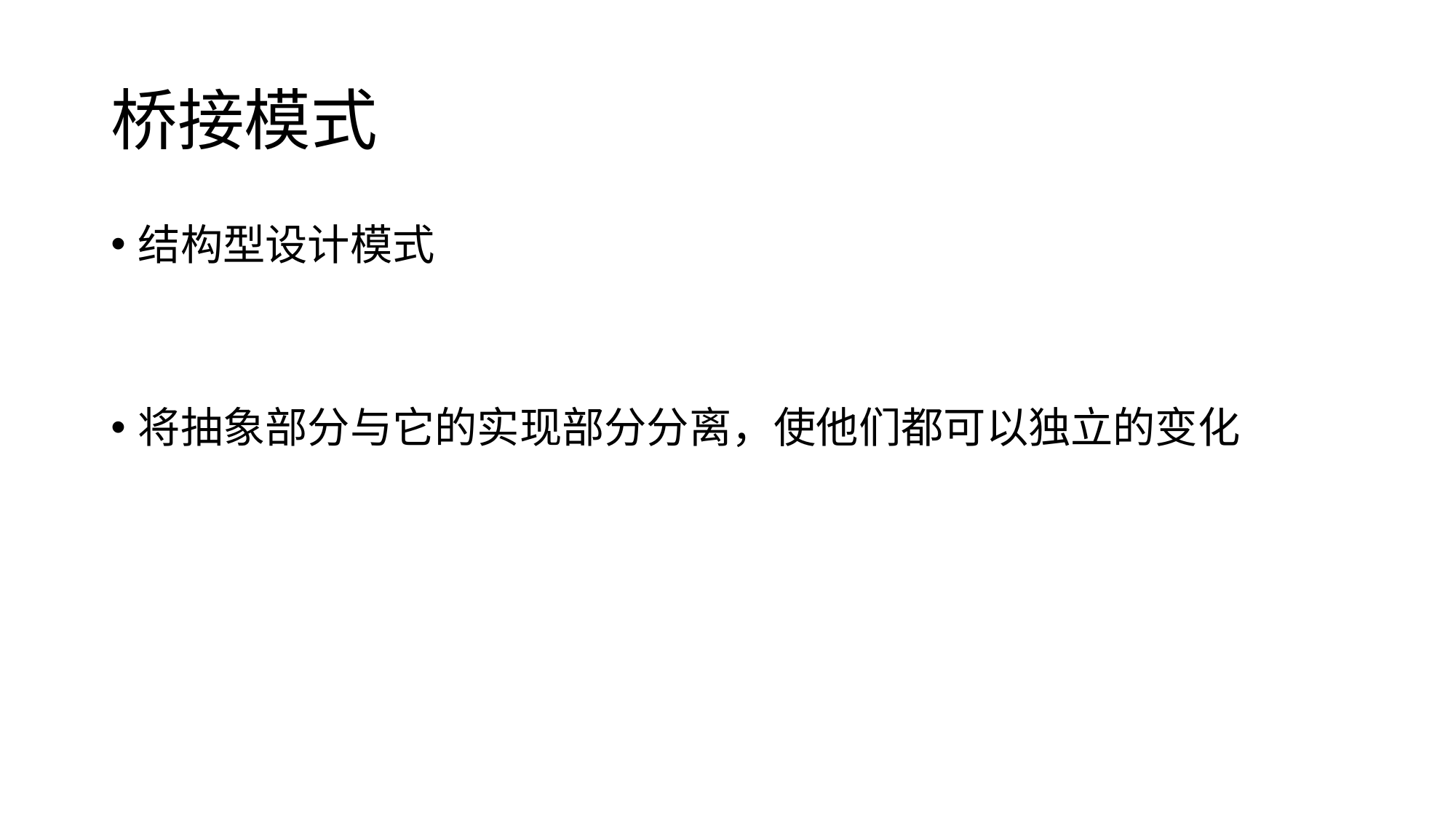

# 桥接模式
结构型设计模式

将抽象部分与它的实现部分分离，使他们都可以独立的变化